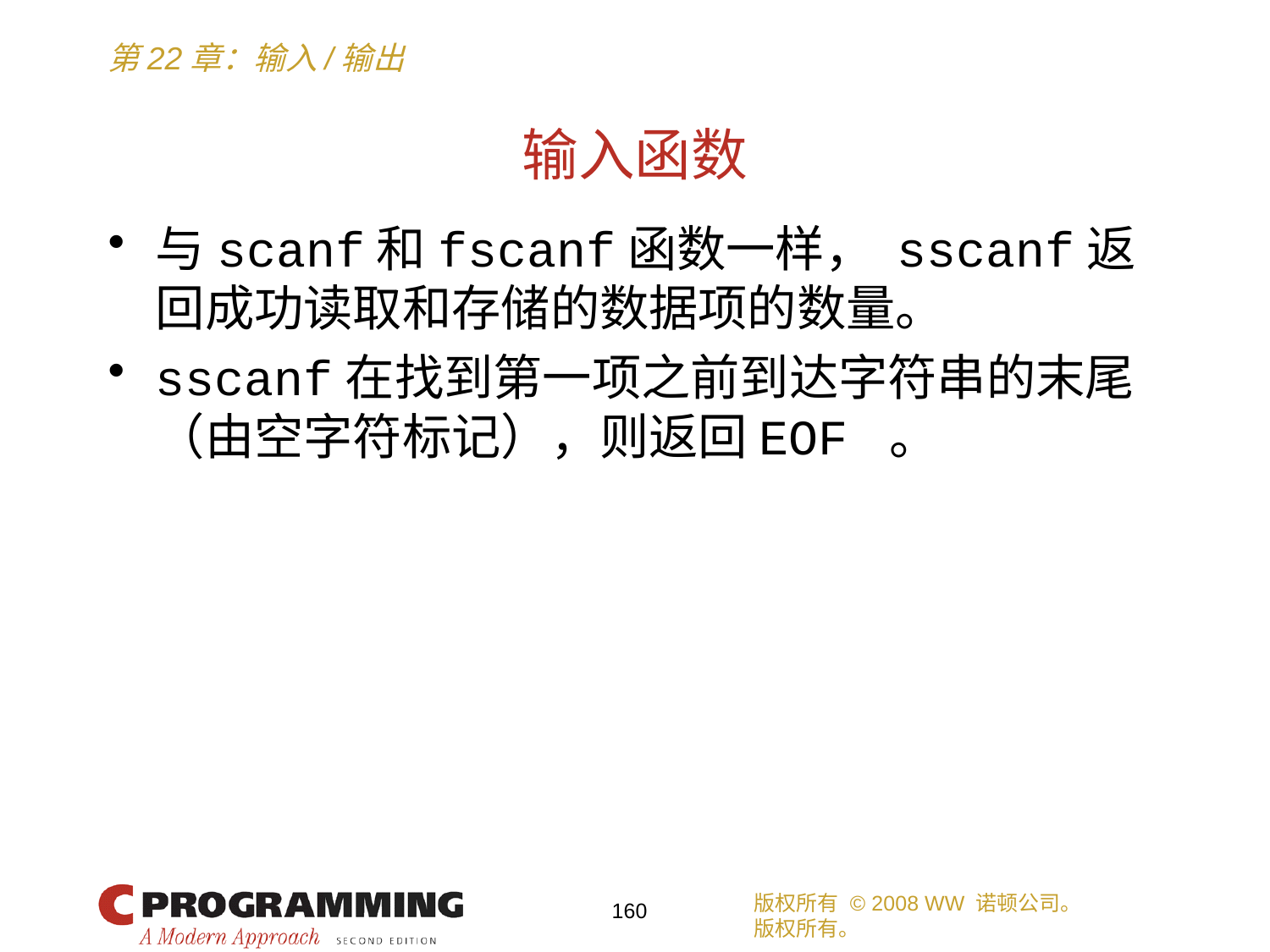

# 输入函数
与scanf和fscanf函数一样， sscanf返回成功读取和存储的数据项的数量。
sscanf在找到第一项之前到达字符串的末尾（由空字符标记），则返回EOF 。
版权所有 © 2008 WW 诺顿公司。
版权所有。
160